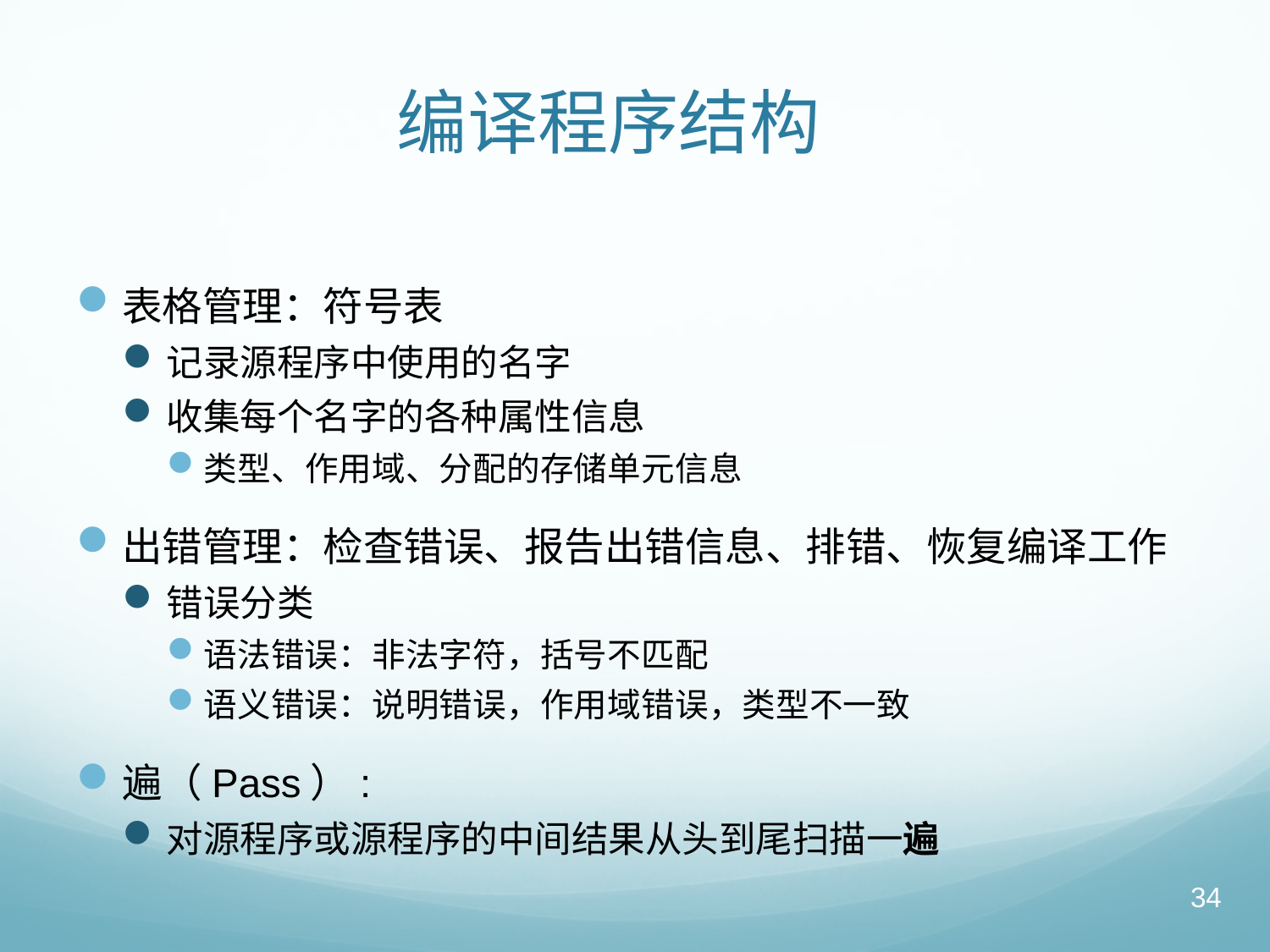

# 编译程序结构
表格管理：符号表
记录源程序中使用的名字
收集每个名字的各种属性信息
类型、作用域、分配的存储单元信息
出错管理：检查错误、报告出错信息、排错、恢复编译工作
错误分类
语法错误：非法字符，括号不匹配
语义错误：说明错误，作用域错误，类型不一致
遍（Pass）:
对源程序或源程序的中间结果从头到尾扫描一遍

34